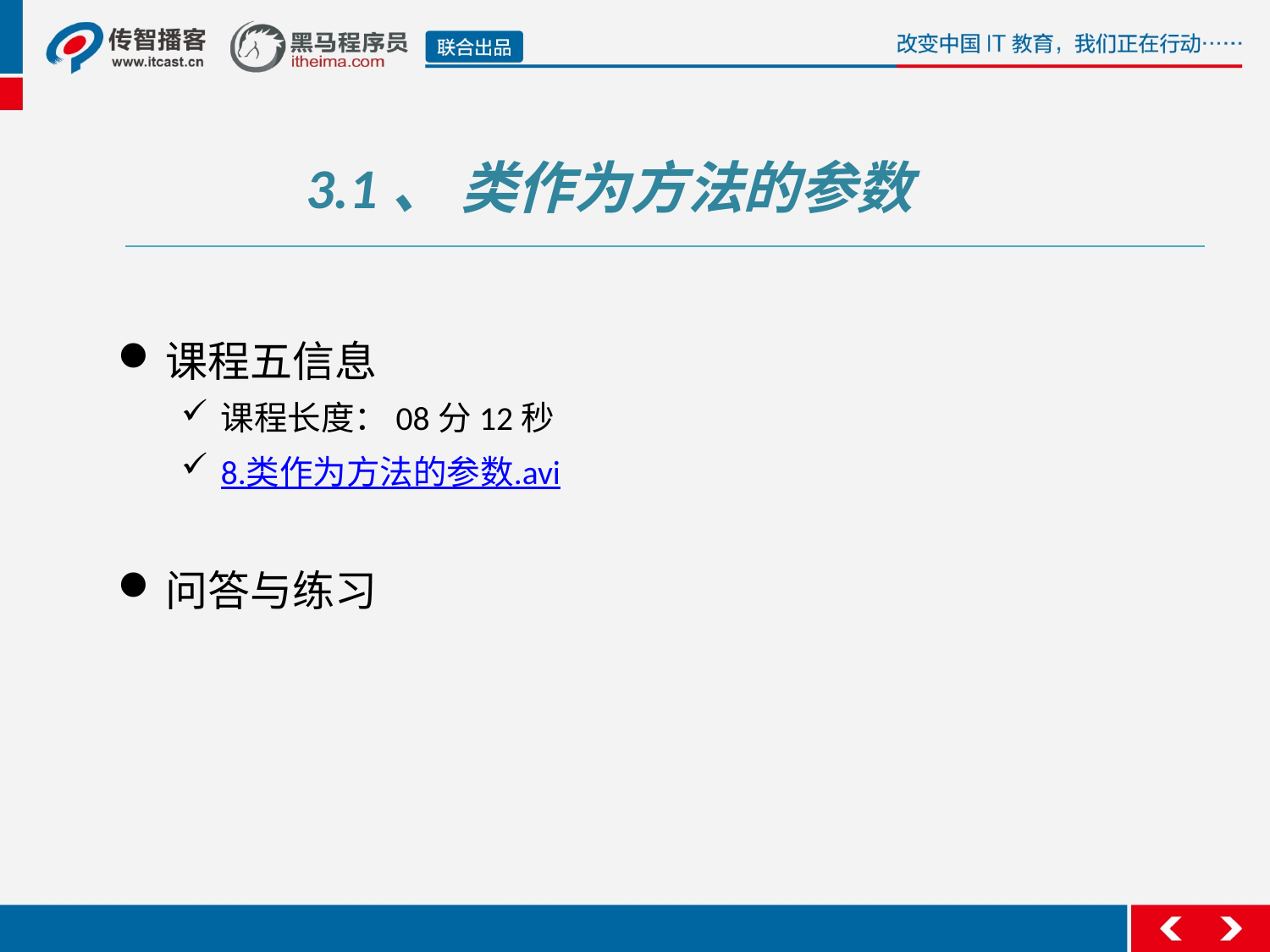

3.1、 类作为方法的参数

课程五信息
课程长度：08分12秒
8.类作为方法的参数.avi

问答与练习